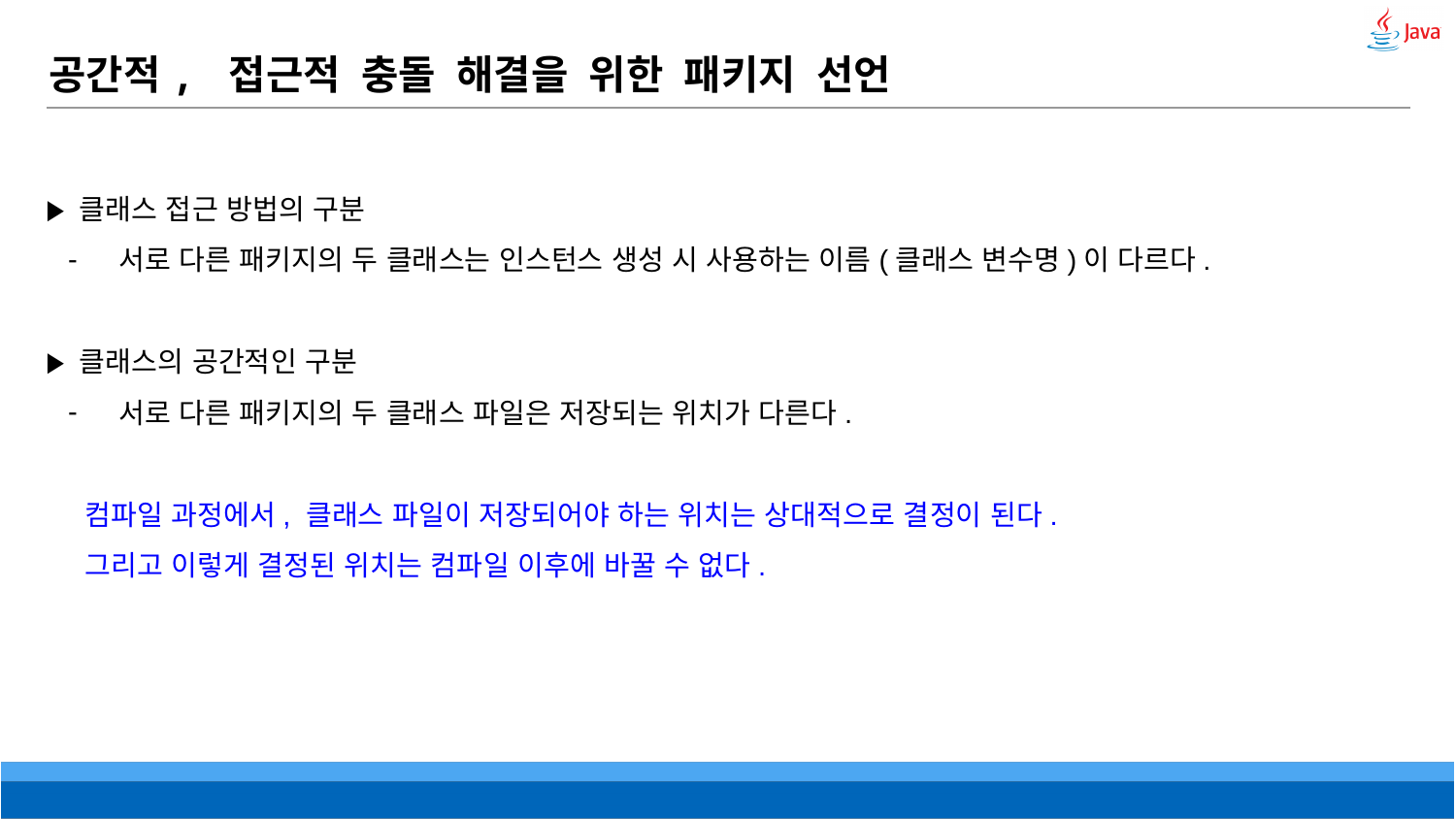

# 공간적, 접근적 충돌 해결을 위한 패키지 선언
▶ 클래스 접근 방법의 구분
서로 다른 패키지의 두 클래스는 인스턴스 생성 시 사용하는 이름(클래스 변수명)이 다르다.

▶ 클래스의 공간적인 구분
서로 다른 패키지의 두 클래스 파일은 저장되는 위치가 다른다.

    컴파일 과정에서, 클래스 파일이 저장되어야 하는 위치는 상대적으로 결정이 된다.
    그리고 이렇게 결정된 위치는 컴파일 이후에 바꿀 수 없다.